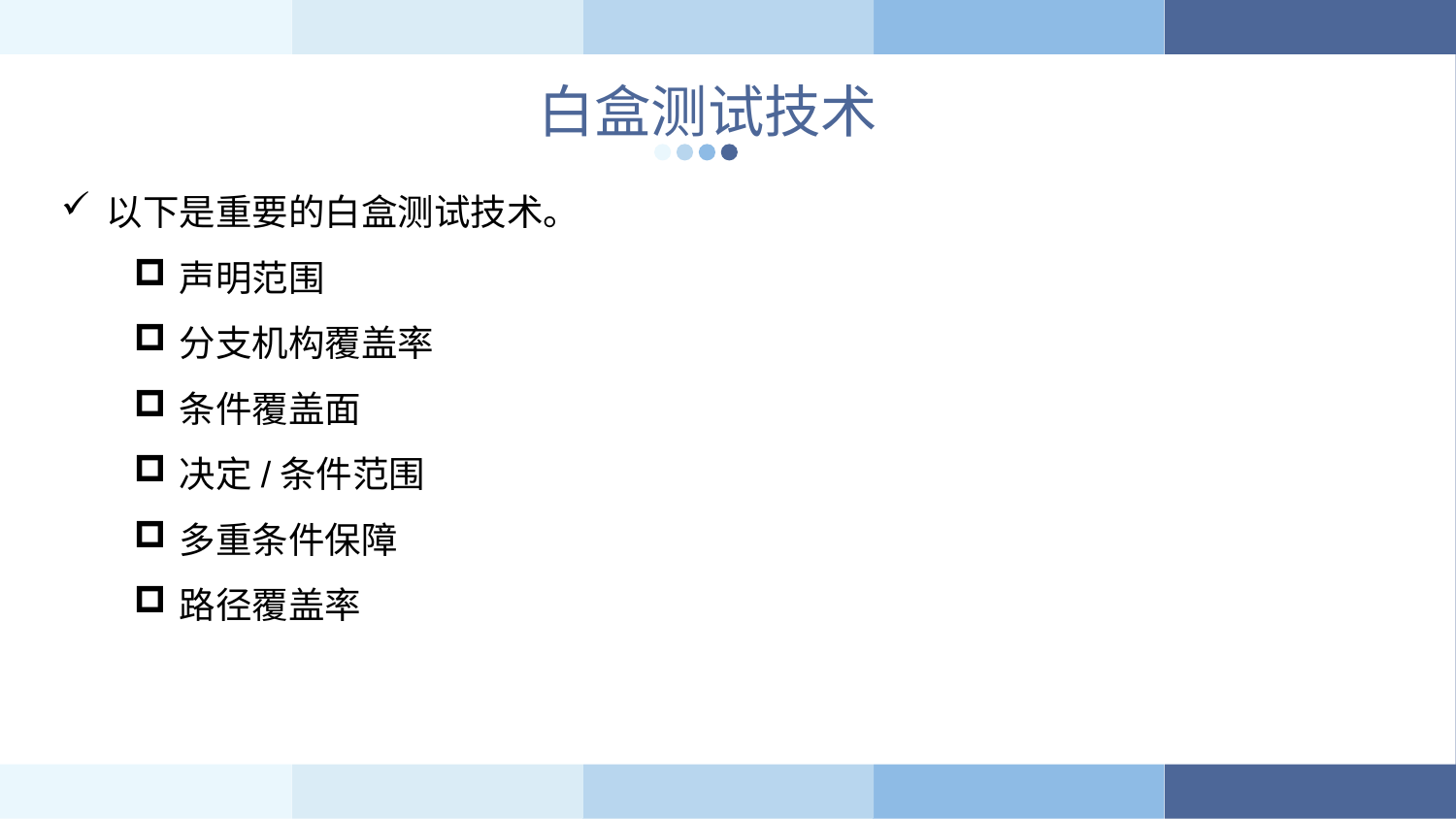

白盒测试技术

以下是重要的白盒测试技术。
声明范围
分支机构覆盖率
条件覆盖面
决定/条件范围
多重条件保障
路径覆盖率